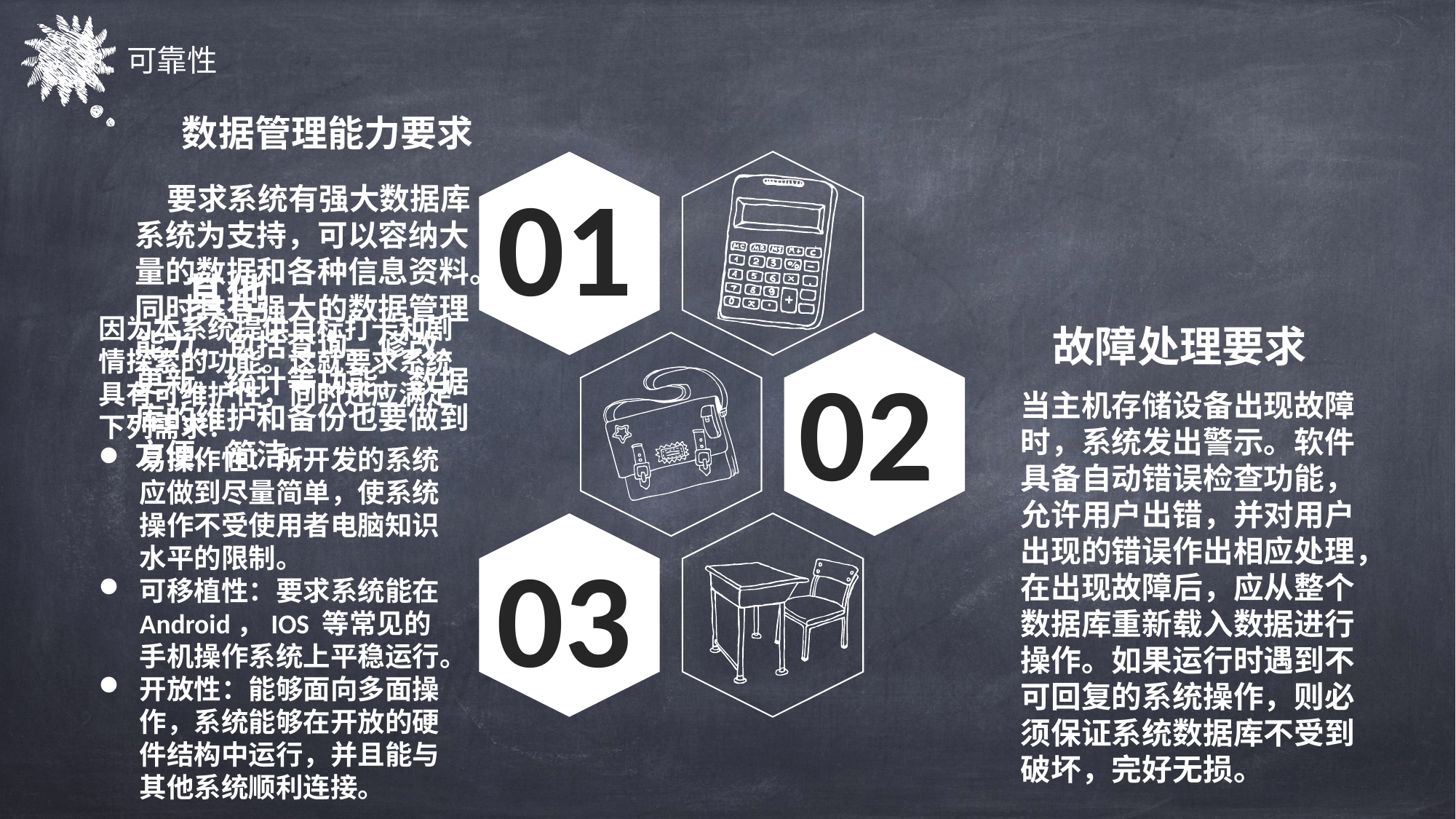

可靠性
数据管理能力要求
01

要求系统有强大数据库系统为支持，可以容纳大量的数据和各种信息资料。同时具有强大的数据管理能力，包括查询、修改、更新、统计等功能。数据库的维护和备份也要做到方便、简洁。

其他
因为本系统提供目标打卡和剧情探索的功能。这就要求系统具有可维护性，同时还应满足下列需求：
易操作性：所开发的系统应做到尽量简单，使系统操作不受使用者电脑知识水平的限制。
可移植性：要求系统能在 Android，IOS 等常见的手机操作系统上平稳运行。
开放性：能够面向多面操作，系统能够在开放的硬件结构中运行，并且能与其他系统顺利连接。
故障处理要求
02

当主机存储设备出现故障时，系统发出警示。软件具备自动错误检查功能，允许用户出错，并对用户出现的错误作出相应处理，在出现故障后，应从整个数据库重新载入数据进行操作。如果运行时遇到不可回复的系统操作，则必须保证系统数据库不受到破坏，完好无损。

03